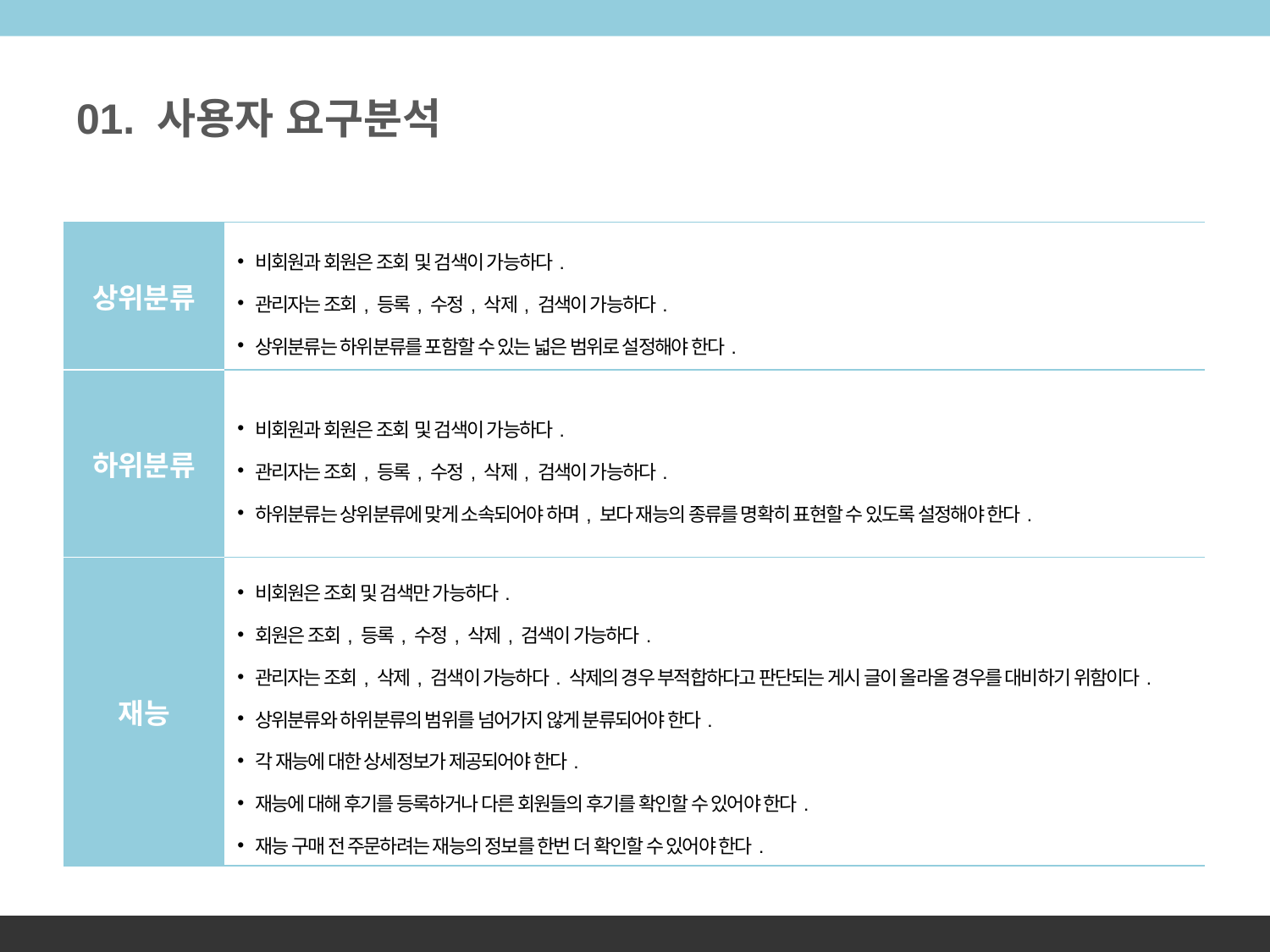

# 01. 사용자 요구분석
| 상위분류 | 비회원과 회원은 조회 및 검색이 가능하다. 관리자는 조회, 등록, 수정, 삭제, 검색이 가능하다. 상위분류는 하위분류를 포함할 수 있는 넓은 범위로 설정해야 한다. |
| --- | --- |
| 하위분류 | 비회원과 회원은 조회 및 검색이 가능하다. 관리자는 조회, 등록, 수정, 삭제, 검색이 가능하다. 하위분류는 상위분류에 맞게 소속되어야 하며, 보다 재능의 종류를 명확히 표현할 수 있도록 설정해야 한다. |
| 재능 | 비회원은 조회 및 검색만 가능하다. 회원은 조회, 등록, 수정, 삭제, 검색이 가능하다. 관리자는 조회, 삭제, 검색이 가능하다. 삭제의 경우 부적합하다고 판단되는 게시 글이 올라올 경우를 대비하기 위함이다. 상위분류와 하위분류의 범위를 넘어가지 않게 분류되어야 한다. 각 재능에 대한 상세정보가 제공되어야 한다. 재능에 대해 후기를 등록하거나 다른 회원들의 후기를 확인할 수 있어야 한다. 재능 구매 전 주문하려는 재능의 정보를 한번 더 확인할 수 있어야 한다. |
/Team Project  KIWI/
3